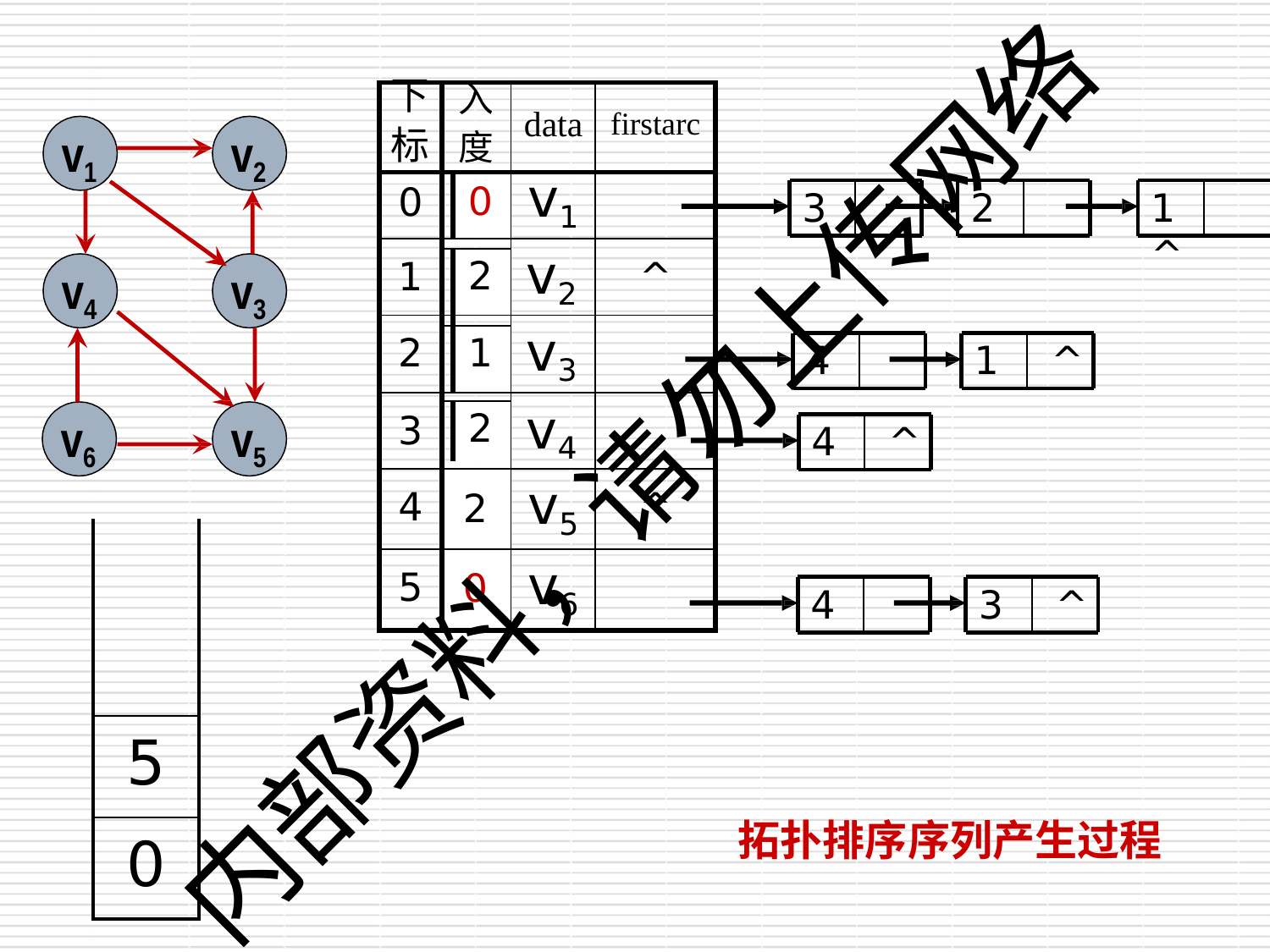

| 下 标 | 入 度 |  | data | firstarc |
| --- | --- | --- | --- | --- |
| 0 |  | 0 | v1 |  |
| 1 |  |  | v2 | ^ |
|  |  | 2 |  |  |
| 2 |  |  | v3 |  |
|  |  | 1 |  |  |
| 3 |  |  | v4 |  |
|  |  | 2 |  |  |
|  |  |  |  |  |
| 4 | 2 |  | v5 | ^ |
| 5 | 0 |  | v6 |  |

v1
v2

0

3
2
1	^

0

v4
v3

0

4
1	^

v6
v5
0

4	^
内部资料，请勿上传网络

0

|  |
| --- |
| 5 |
| 0 |
0

4
3	^

拓扑排序序列产生过程